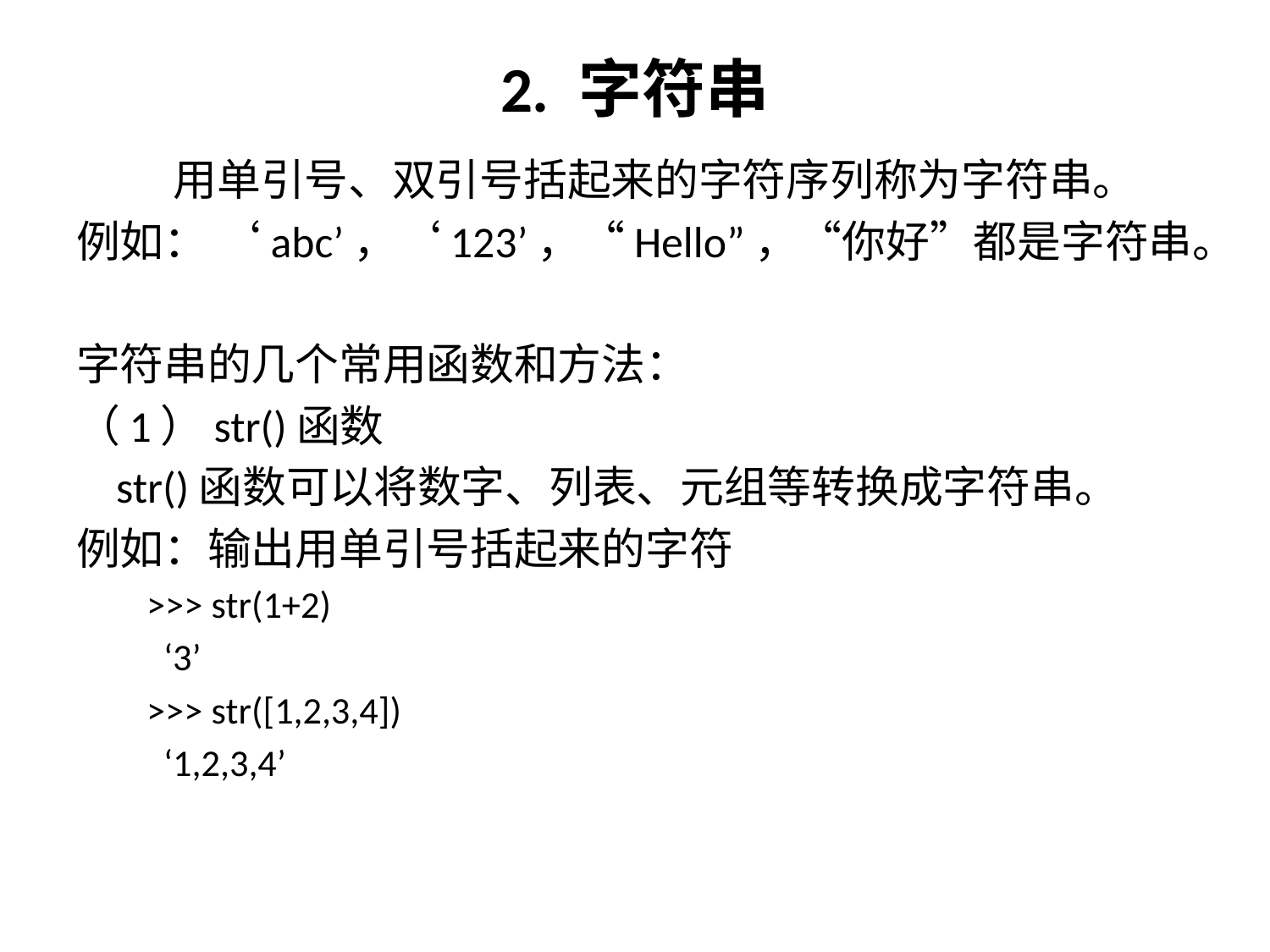

# 2. 字符串
         用单引号、双引号括起来的字符序列称为字符串。
例如： ‘abc’，‘123’，“Hello”，“你好”都是字符串。

字符串的几个常用函数和方法：
（1）str()函数
    str()函数可以将数字、列表、元组等转换成字符串。
例如：输出用单引号括起来的字符
  >>> str(1+2)
    ‘3’
  >>> str([1,2,3,4])
    ‘1,2,3,4’